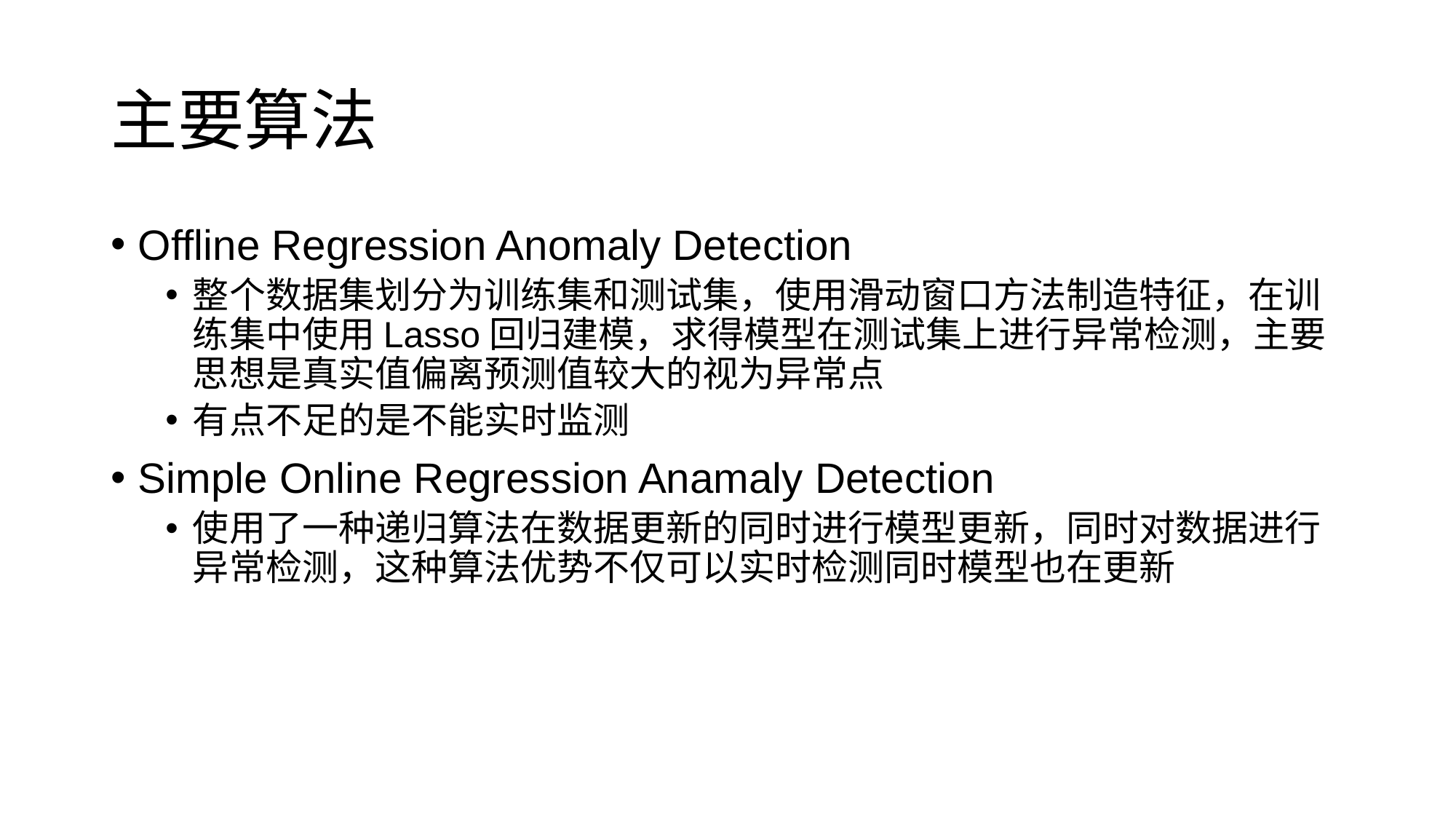

# 主要算法
Offline Regression Anomaly Detection
整个数据集划分为训练集和测试集，使用滑动窗口方法制造特征，在训练集中使用Lasso回归建模，求得模型在测试集上进行异常检测，主要思想是真实值偏离预测值较大的视为异常点
有点不足的是不能实时监测
Simple Online Regression Anamaly Detection
使用了一种递归算法在数据更新的同时进行模型更新，同时对数据进行异常检测，这种算法优势不仅可以实时检测同时模型也在更新